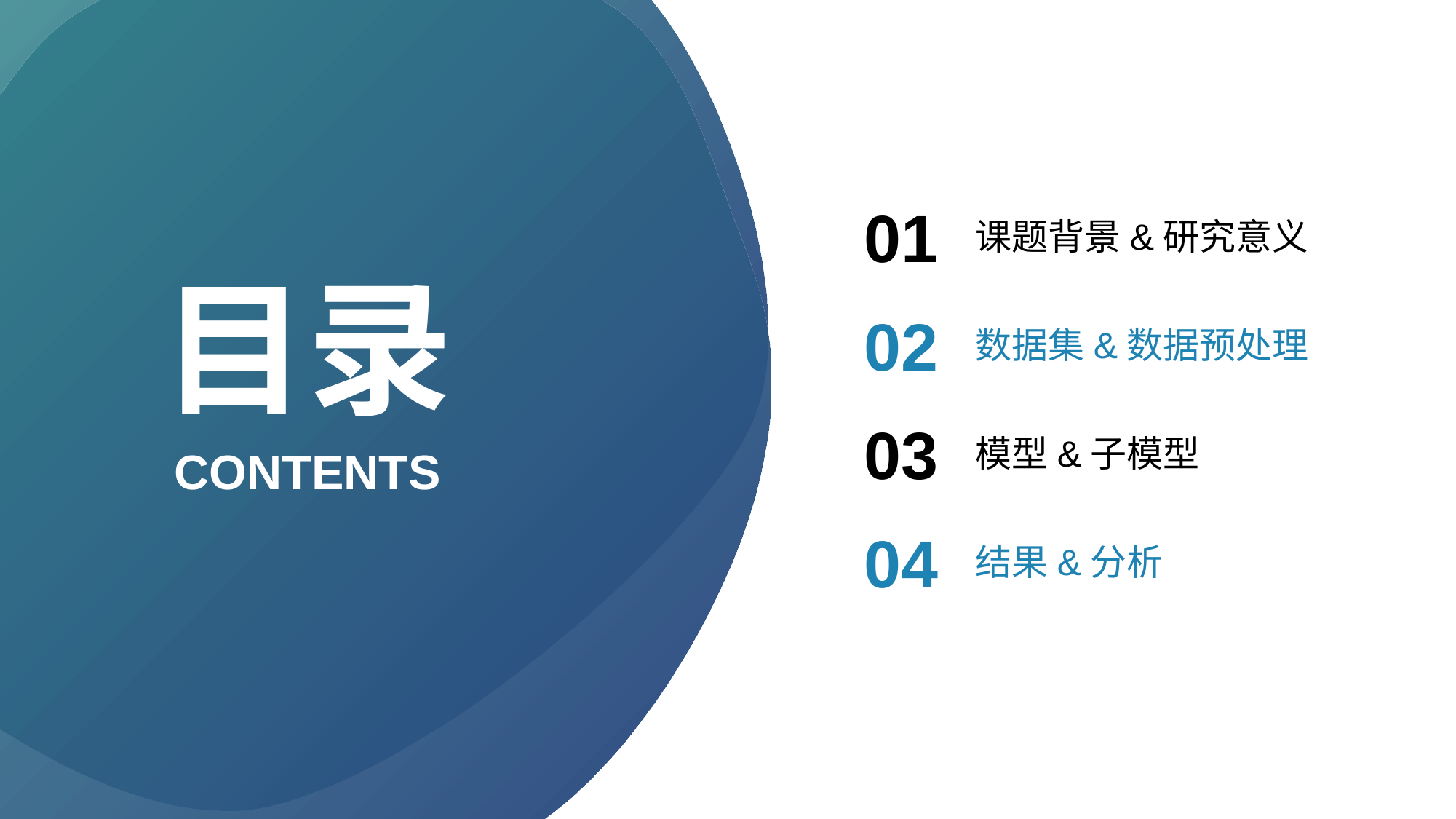

01
课题背景&研究意义
目录
02
数据集&数据预处理
03
模型&子模型
CONTENTS
04
结果&分析